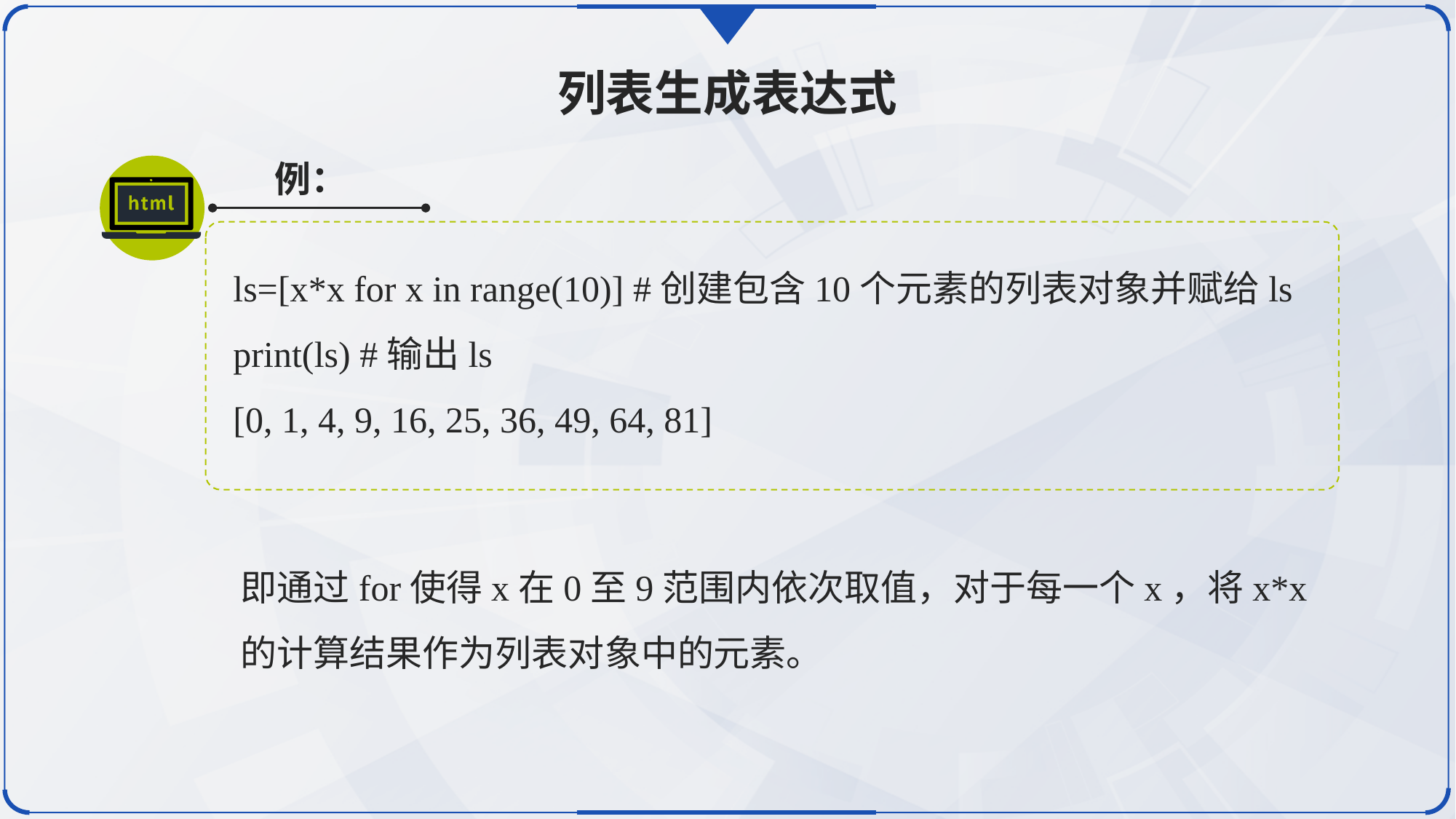

列表生成表达式
例：

ls=[x*x for x in range(10)] #创建包含10个元素的列表对象并赋给ls
print(ls) #输出ls
[0, 1, 4, 9, 16, 25, 36, 49, 64, 81]
即通过for使得x在0至9范围内依次取值，对于每一个x，将x*x的计算结果作为列表对象中的元素。